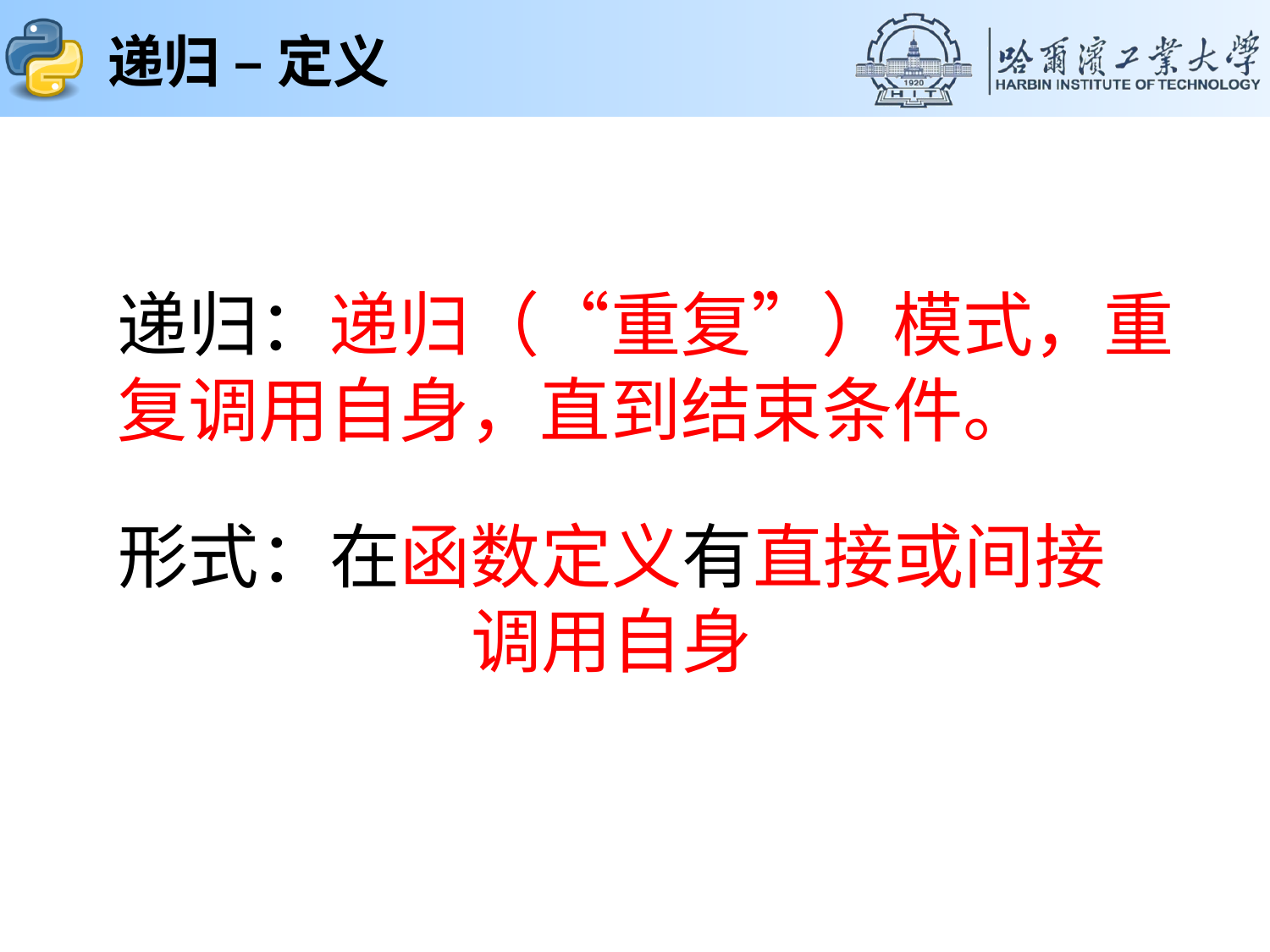

# 递归 – 定义
递归：递归（“重复”）模式，重复调用自身，直到结束条件。
形式：在函数定义有直接或间接调用自身